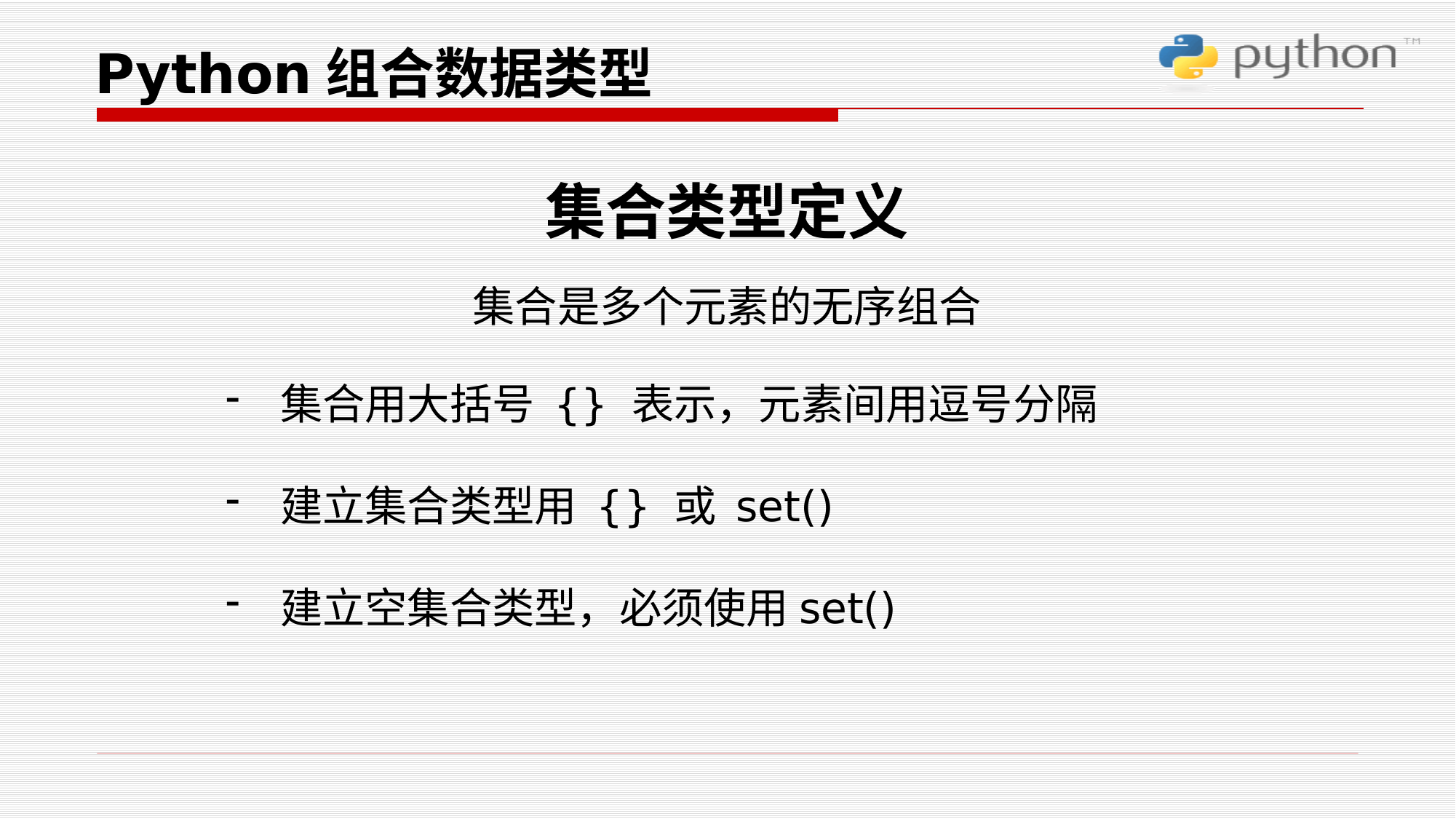

Python组合数据类型
集合类型定义
集合是多个元素的无序组合
集合用大括号 {} 表示，元素间用逗号分隔

建立集合类型用 {} 或 set()

建立空集合类型，必须使用set()